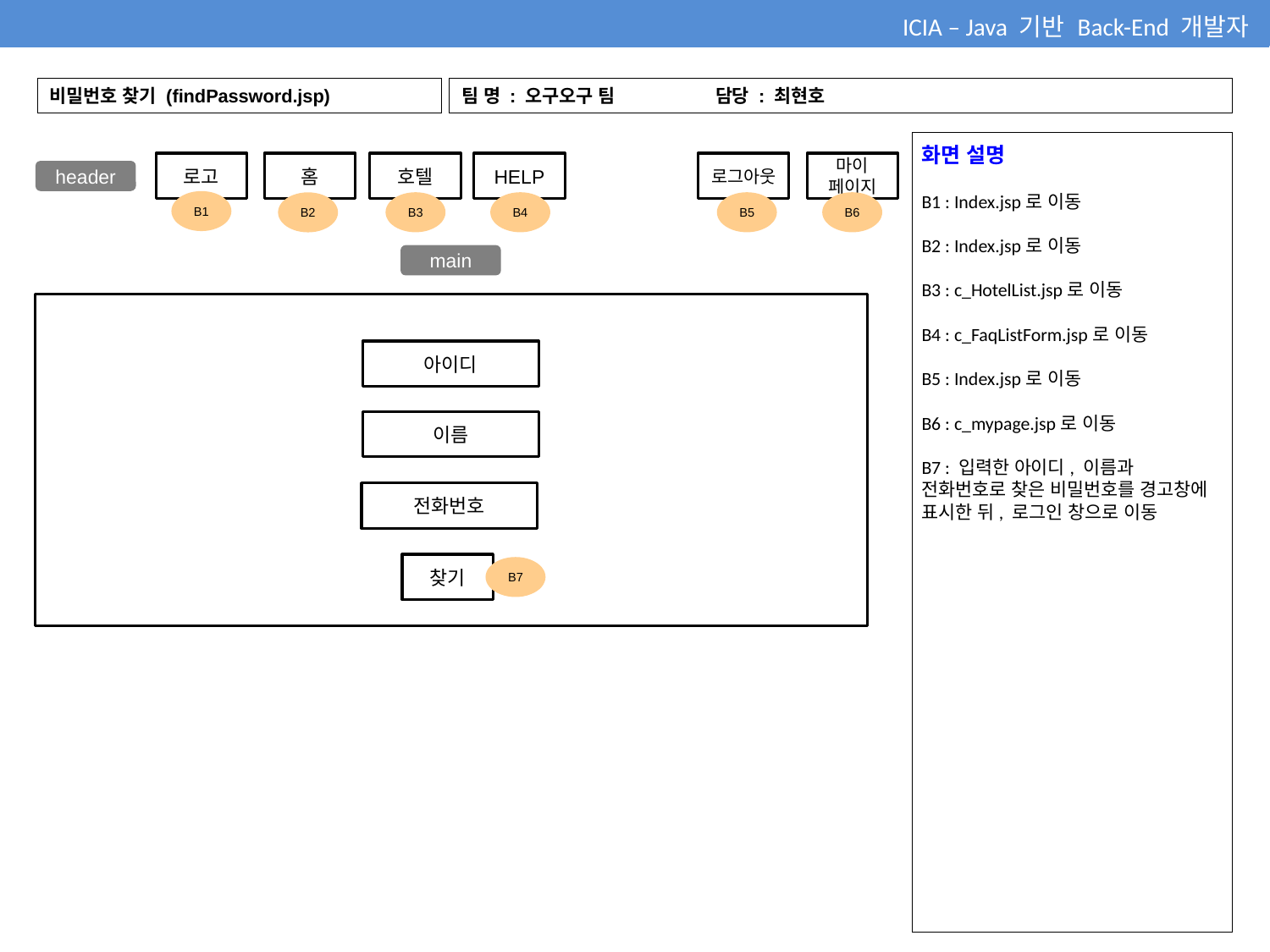

ICIA – Java 기반 Back-End 개발자
비밀번호 찾기 (findPassword.jsp)
팀 명 : 오구오구 팀	담당 : 최현호
화면 설명

B1 : Index.jsp로 이동

B2 : Index.jsp로 이동

B3 : c_HotelList.jsp로 이동

B4 : c_FaqListForm.jsp로 이동

B5 : Index.jsp로 이동

B6 : c_mypage.jsp로 이동

B7 : 입력한 아이디, 이름과 전화번호로 찾은 비밀번호를 경고창에 표시한 뒤, 로그인 창으로 이동

로고
홈
호텔
HELP
로그아웃
마이
페이지
header
B1
B3
B4
B5
B6
B2
main

아이디
이름
전화번호
찾기
B7